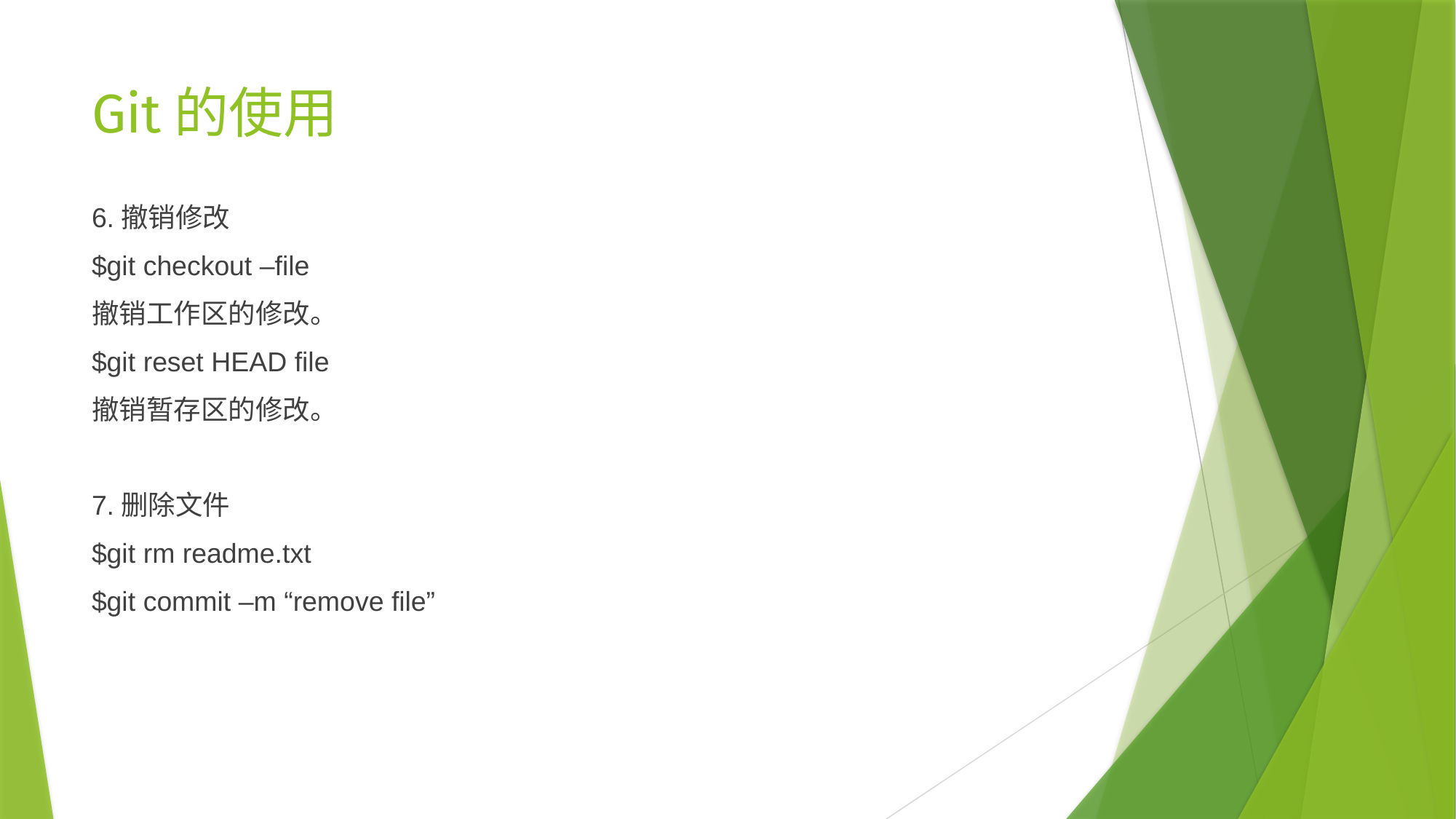

# Git的使用
6.撤销修改
$git checkout –file
撤销工作区的修改。
$git reset HEAD file
撤销暂存区的修改。

7.删除文件
$git rm readme.txt
$git commit –m “remove file”